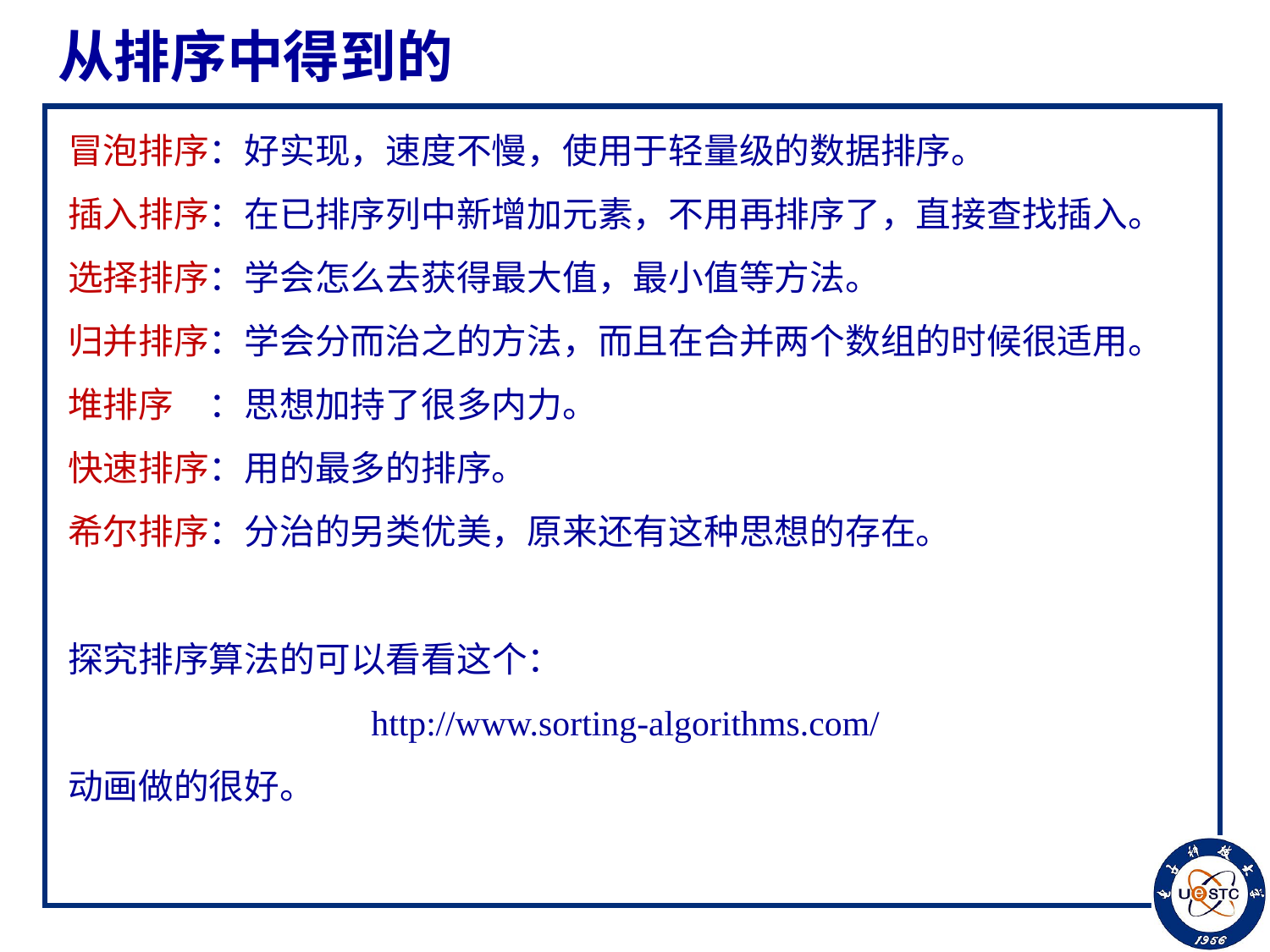

# 从排序中得到的
冒泡排序：好实现，速度不慢，使用于轻量级的数据排序。
插入排序：在已排序列中新增加元素，不用再排序了，直接查找插入。
选择排序：学会怎么去获得最大值，最小值等方法。
归并排序：学会分而治之的方法，而且在合并两个数组的时候很适用。
堆排序　：思想加持了很多内力。
快速排序：用的最多的排序。
希尔排序：分治的另类优美，原来还有这种思想的存在。

探究排序算法的可以看看这个：
http://www.sorting-algorithms.com/
动画做的很好。